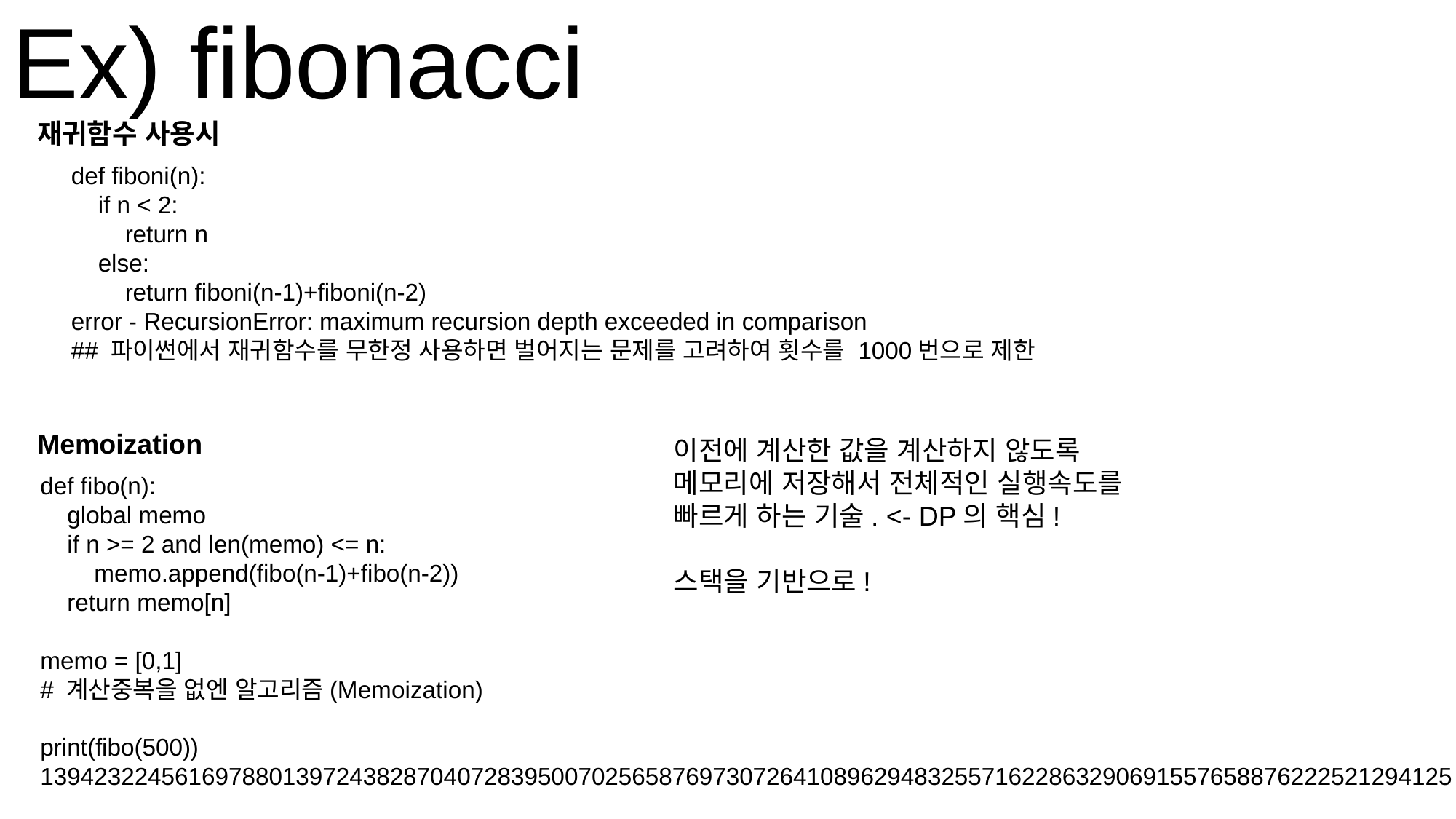

Ex) fibonacci
재귀함수 사용시
def fiboni(n):
    if n < 2:
        return n
    else:
        return fiboni(n-1)+fiboni(n-2)
error - RecursionError: maximum recursion depth exceeded in comparison
## 파이썬에서 재귀함수를 무한정 사용하면 벌어지는 문제를 고려하여 횟수를 1000번으로 제한
Memoization
이전에 계산한 값을 계산하지 않도록
메모리에 저장해서 전체적인 실행속도를
빠르게 하는 기술. <- DP의 핵심!

스택을 기반으로!
def fibo(n):
    global memo
    if n >= 2 and len(memo) <= n:
        memo.append(fibo(n-1)+fibo(n-2))
    return memo[n]
memo = [0,1]
# 계산중복을 없엔 알고리즘(Memoization)
print(fibo(500))
139423224561697880139724382870407283950070256587697307264108962948325571622863290691557658876222521294125